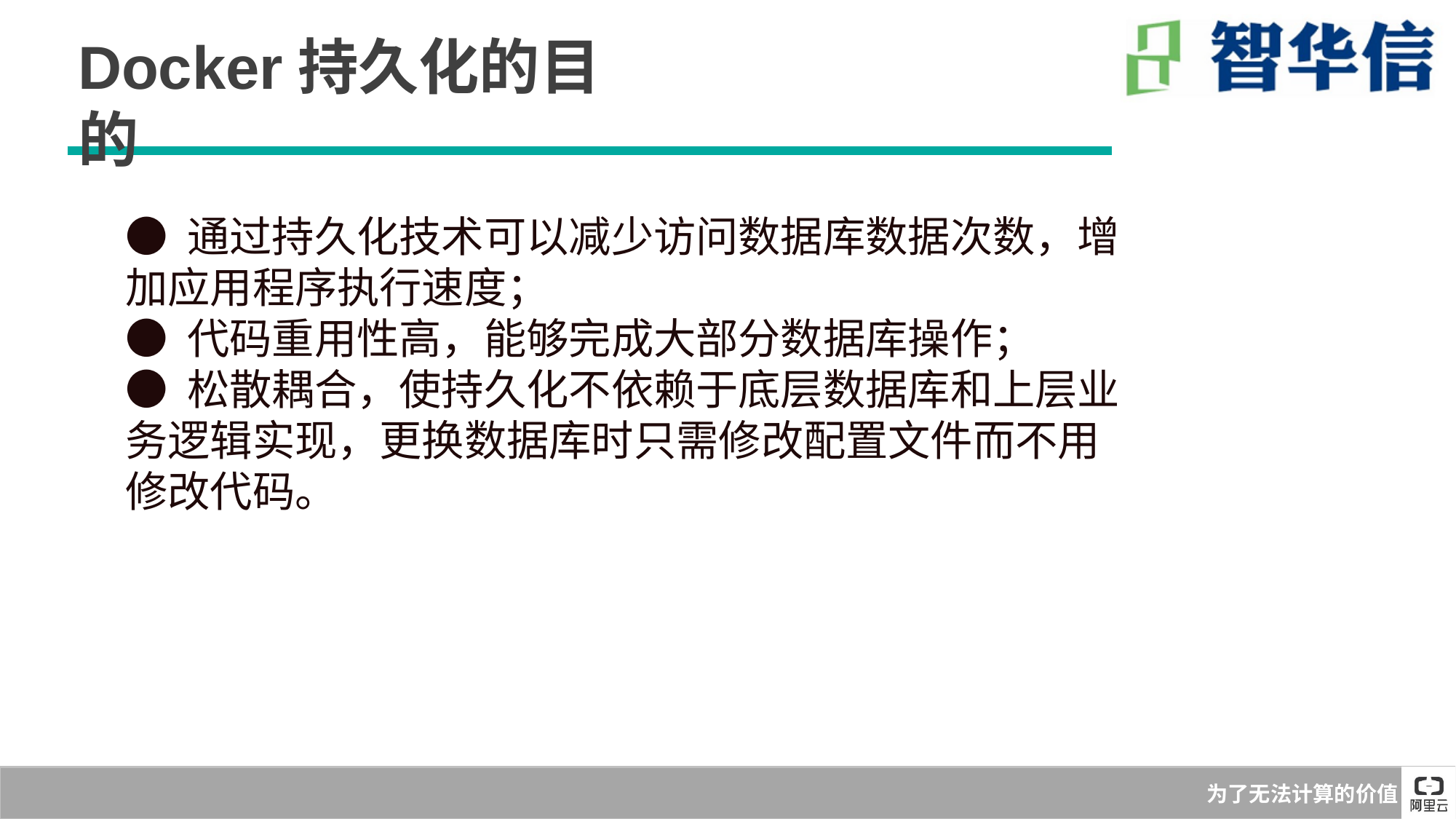

Docker持久化的目的
● 通过持久化技术可以减少访问数据库数据次数，增加应用程序执行速度；
● 代码重用性高，能够完成大部分数据库操作；
● 松散耦合，使持久化不依赖于底层数据库和上层业务逻辑实现，更换数据库时只需修改配置文件而不用修改代码。